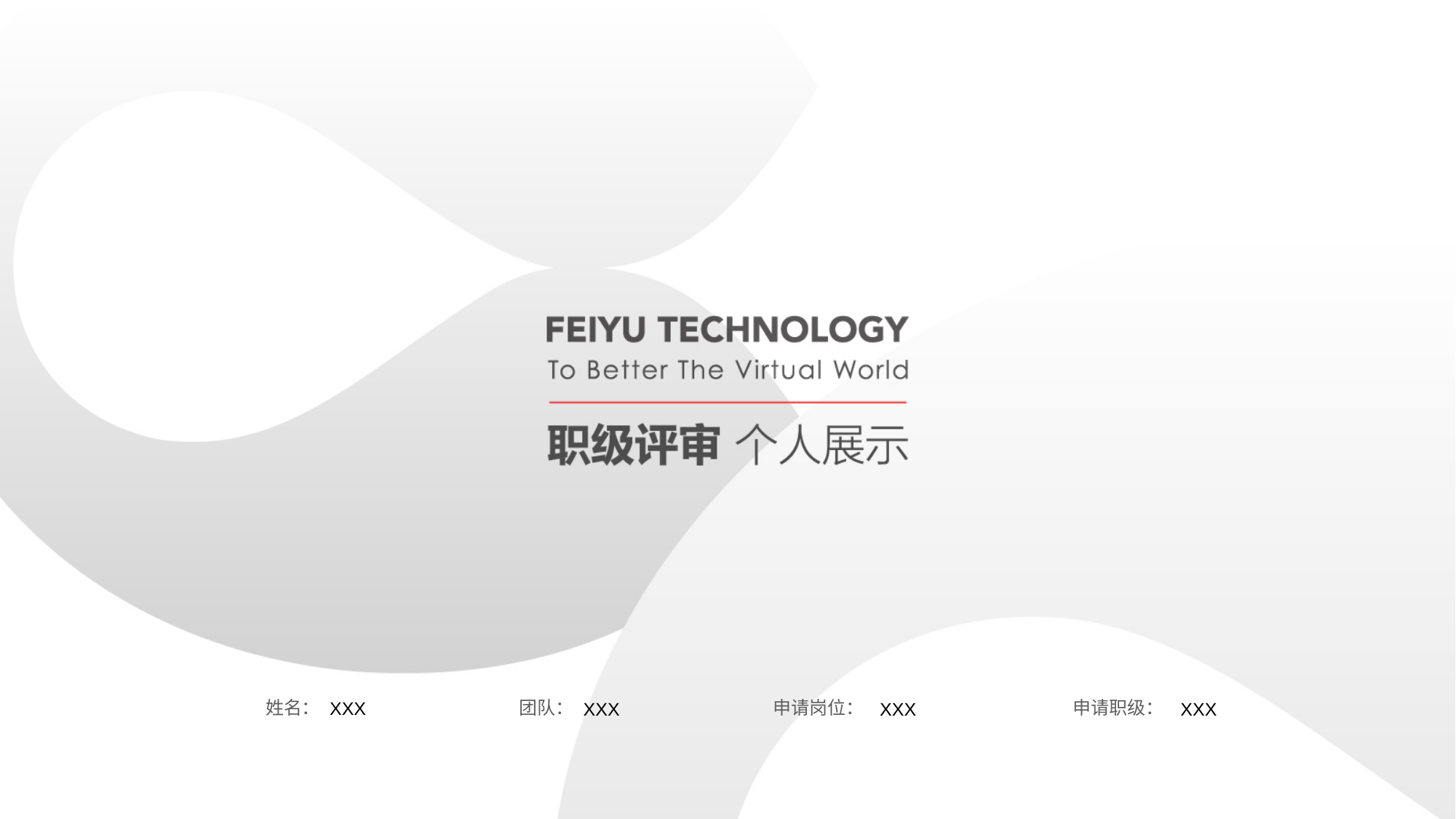

团队：
申请岗位：
申请职级：
姓名：
XXX
XXX
XXX
XXX